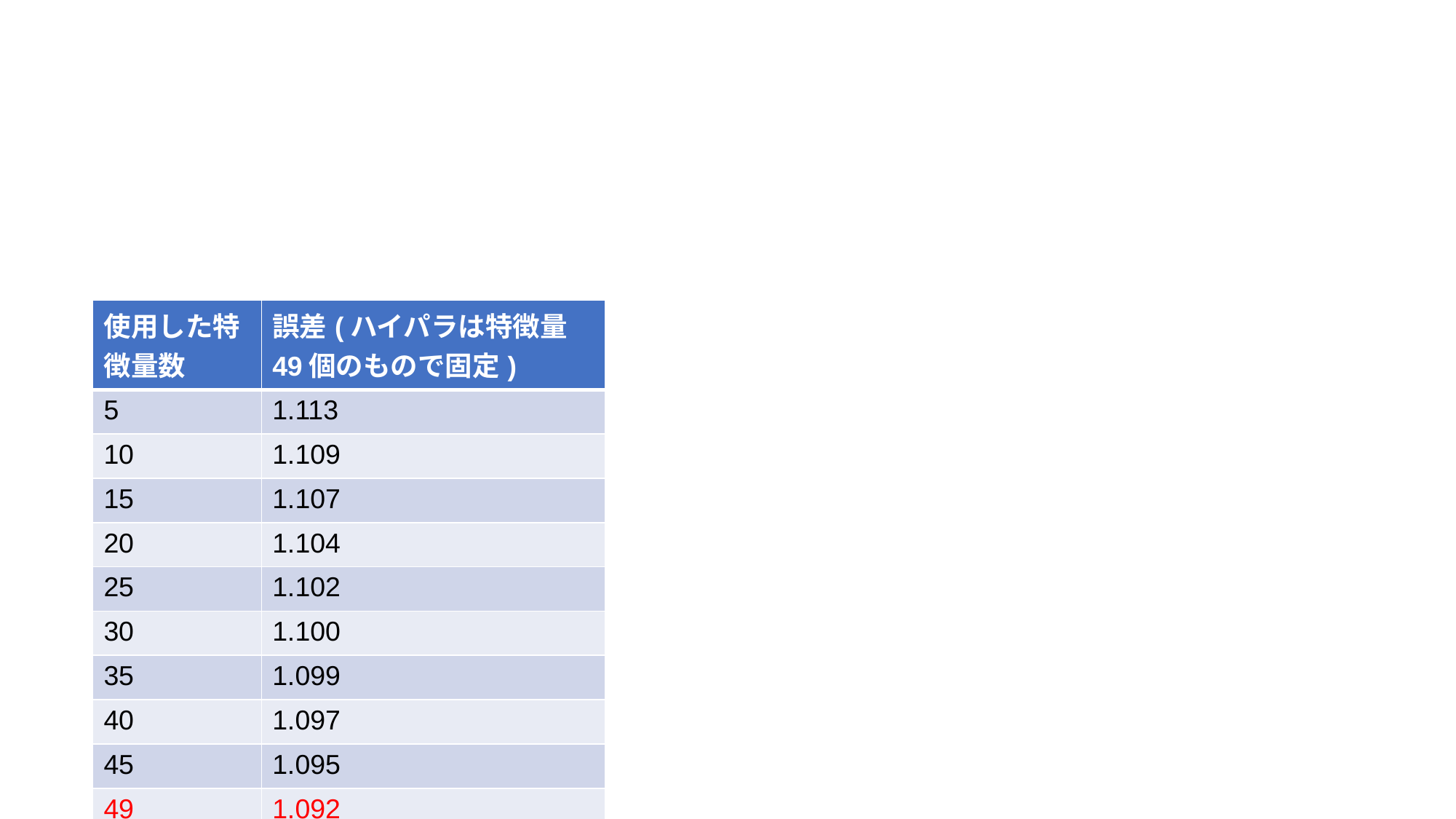

| 使用した特徴量数 | 誤差(ハイパラは特徴量49個のもので固定) |
| --- | --- |
| 5 | 1.113 |
| 10 | 1.109 |
| 15 | 1.107 |
| 20 | 1.104 |
| 25 | 1.102 |
| 30 | 1.100 |
| 35 | 1.099 |
| 40 | 1.097 |
| 45 | 1.095 |
| 49 | 1.092 |